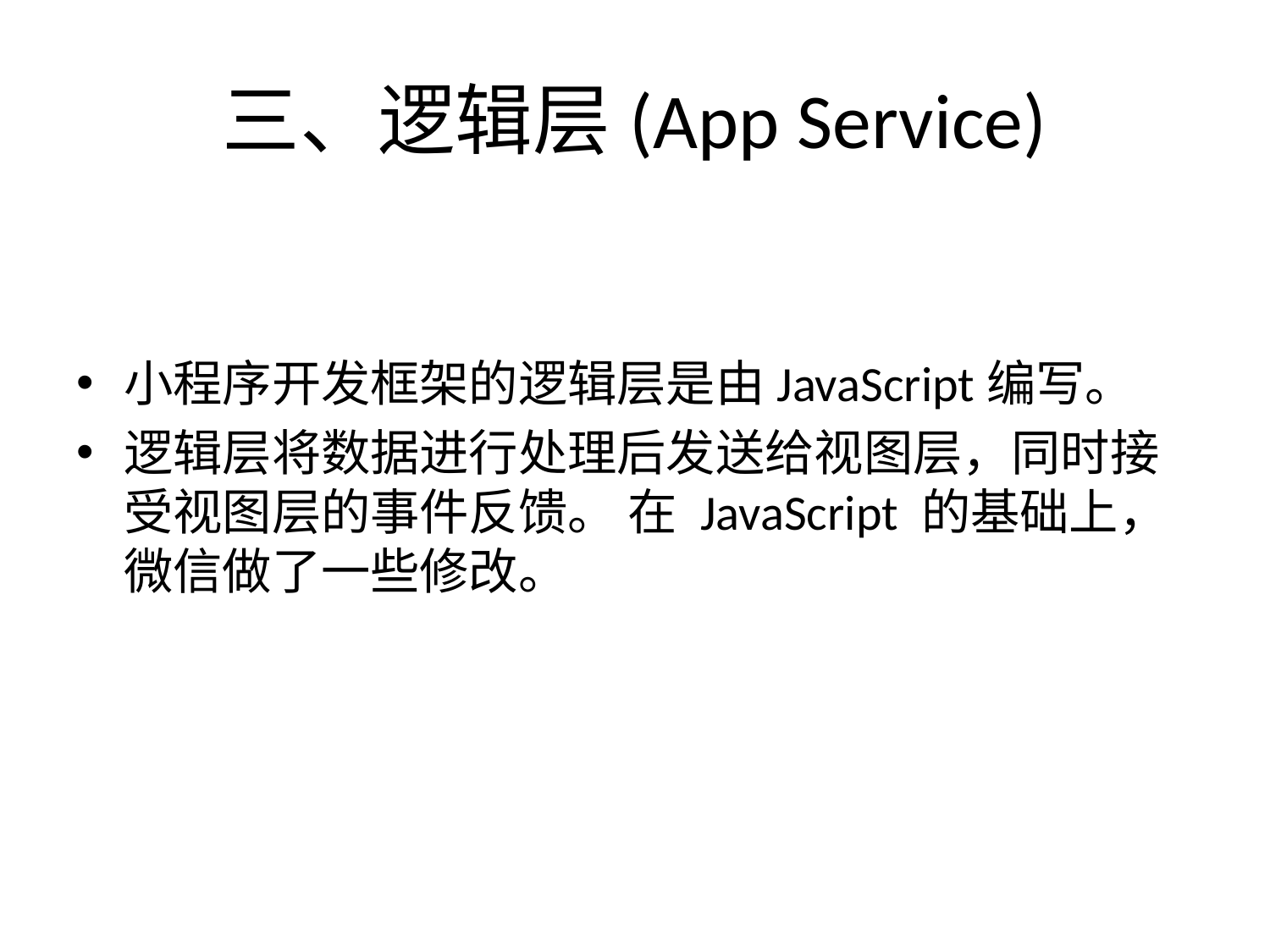

# 三、逻辑层(App Service)
小程序开发框架的逻辑层是由JavaScript编写。
逻辑层将数据进行处理后发送给视图层，同时接受视图层的事件反馈。 在 JavaScript 的基础上，微信做了一些修改。